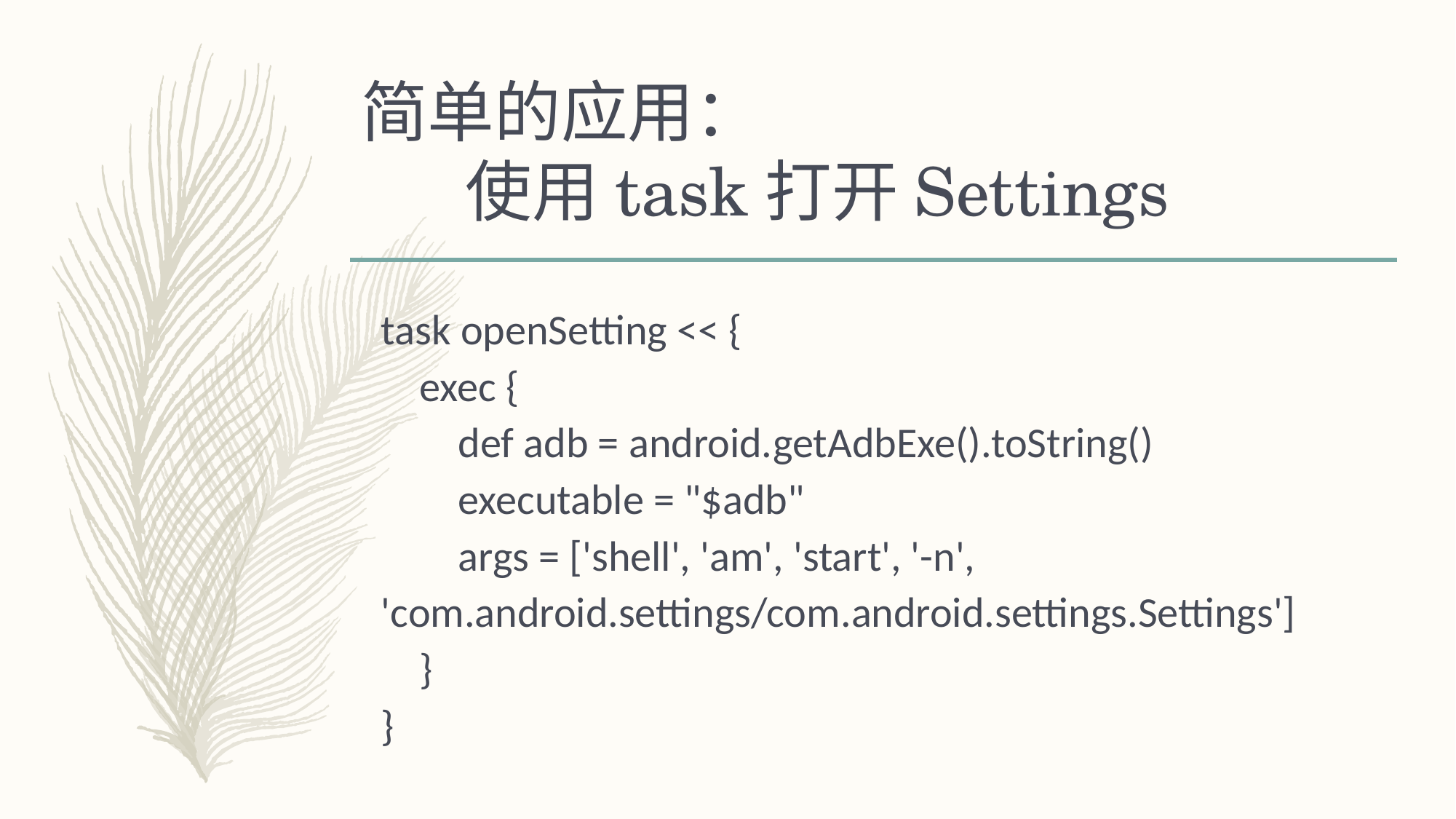

# 简单的应用： 使用task打开Settings
task openSetting << {
    exec {
        def adb = android.getAdbExe().toString()
        executable = "$adb"
        args = ['shell', 'am', 'start', '-n', 'com.android.settings/com.android.settings.Settings']
    }
}